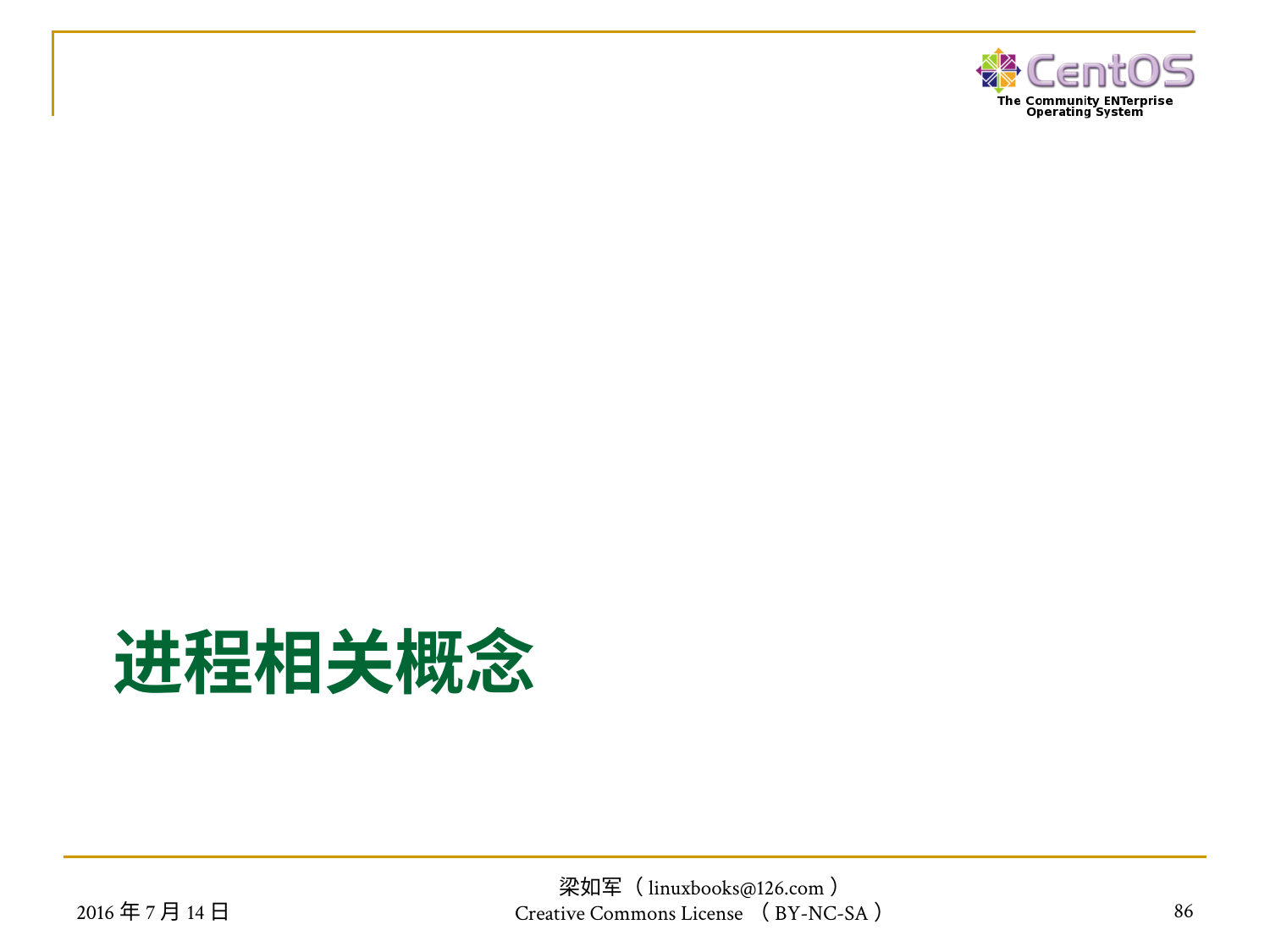

# 进程相关概念
2016年7月14日
86
梁如军（linuxbooks@126.com）
Creative Commons License（BY-NC-SA）